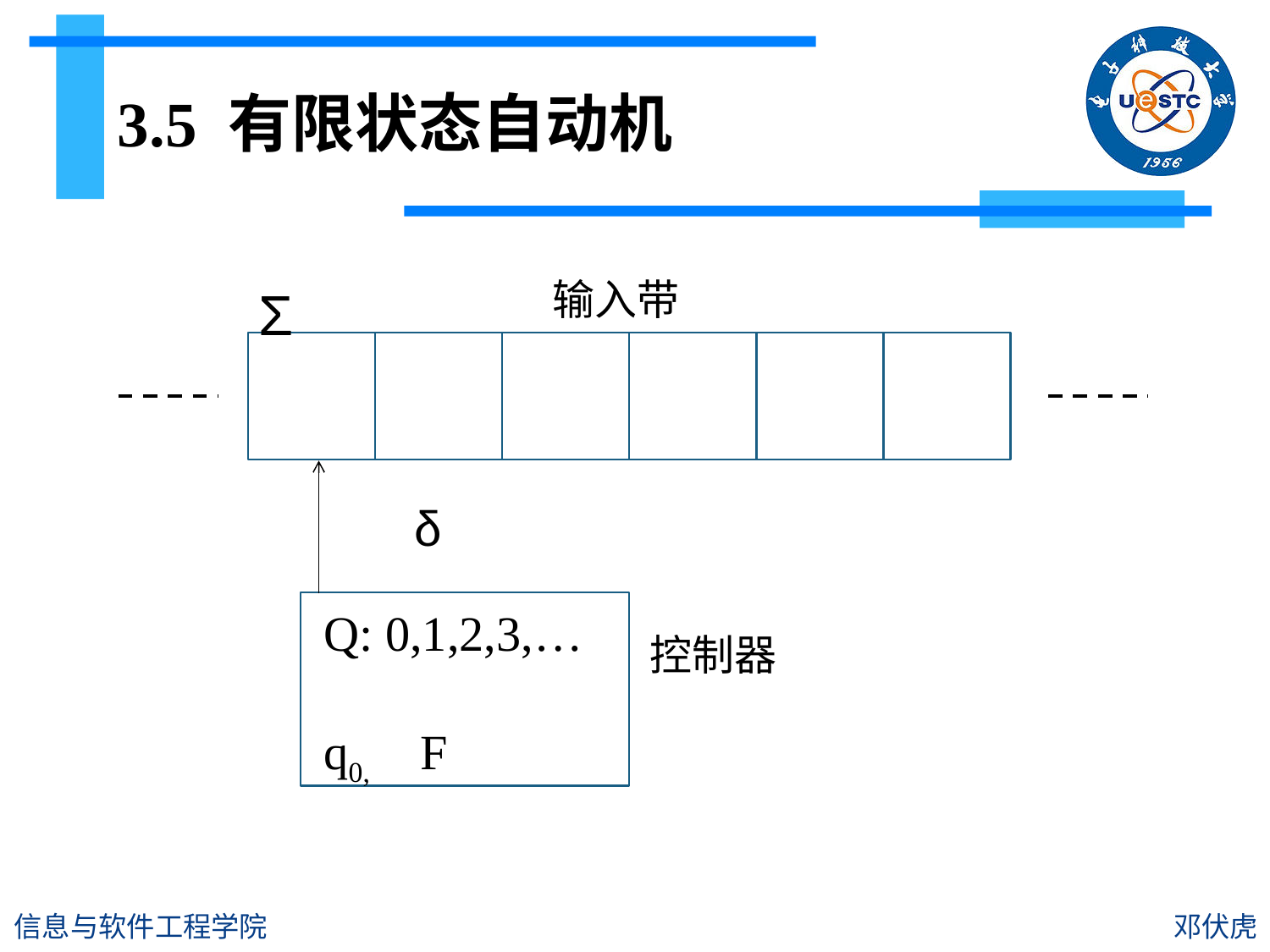

# 3.5 有限状态自动机
输入带
Σ

δ

Q: 0,1,2,3,…

q0,       F
控制器
32
信息与软件工程学院
邓伏虎